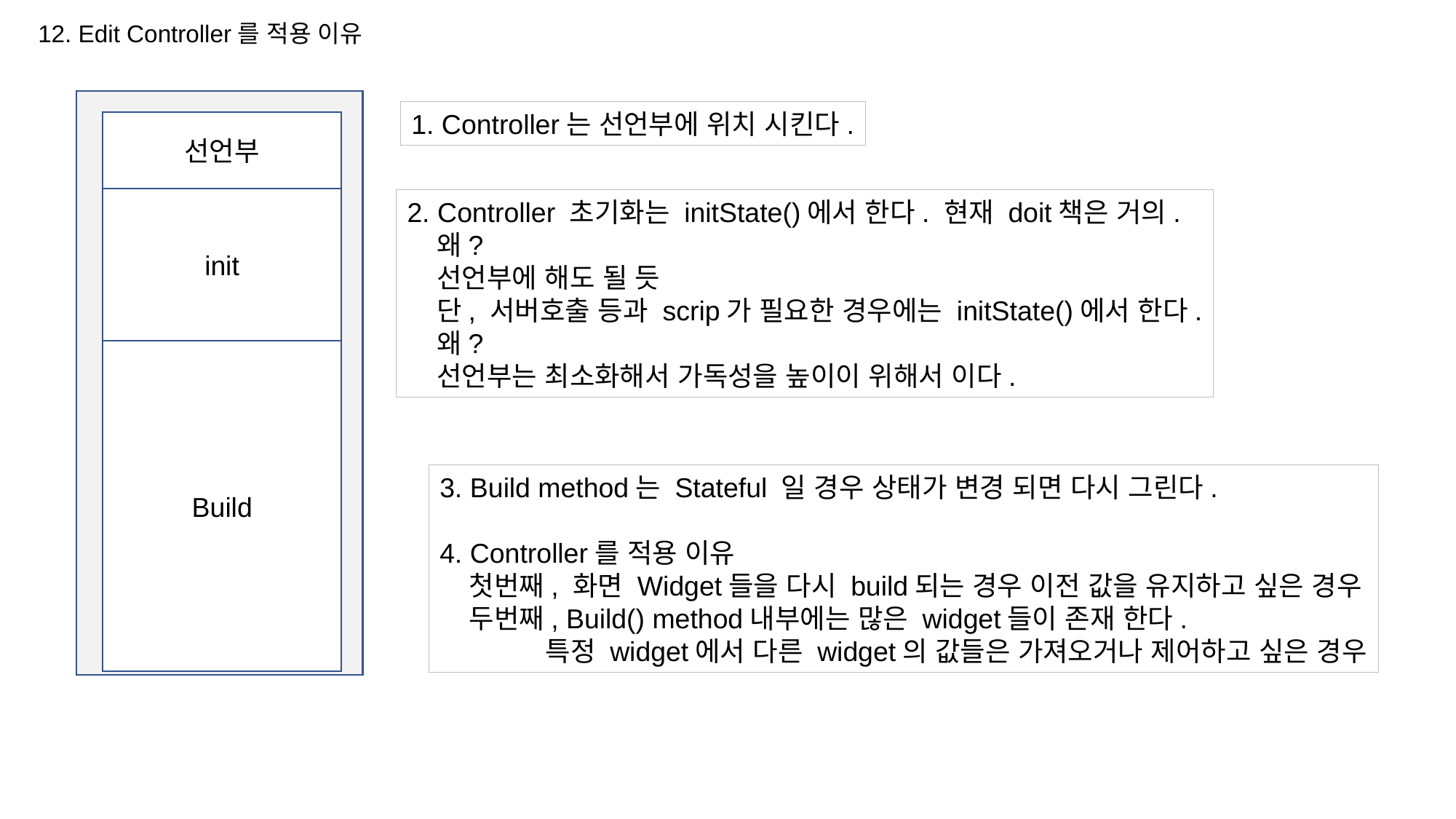

12. Edit Controller를 적용 이유

1. Controller는 선언부에 위치 시킨다.
선언부
init
2. Controller 초기화는 initState()에서 한다. 현재 doit책은 거의.
   왜?
   선언부에 해도 될 듯
   단, 서버호출 등과 scrip가 필요한 경우에는 initState()에서 한다.
   왜?
   선언부는 최소화해서 가독성을 높이이 위해서 이다.
Build
3. Build method는 Stateful 일 경우 상태가 변경 되면 다시 그린다.

4. Controller를 적용 이유
   첫번째, 화면 Widget들을 다시 build되는 경우 이전 값을 유지하고 싶은 경우
   두번째, Build() method내부에는 많은 widget들이 존재 한다.
             특정 widget에서 다른 widget의 값들은 가져오거나 제어하고 싶은 경우